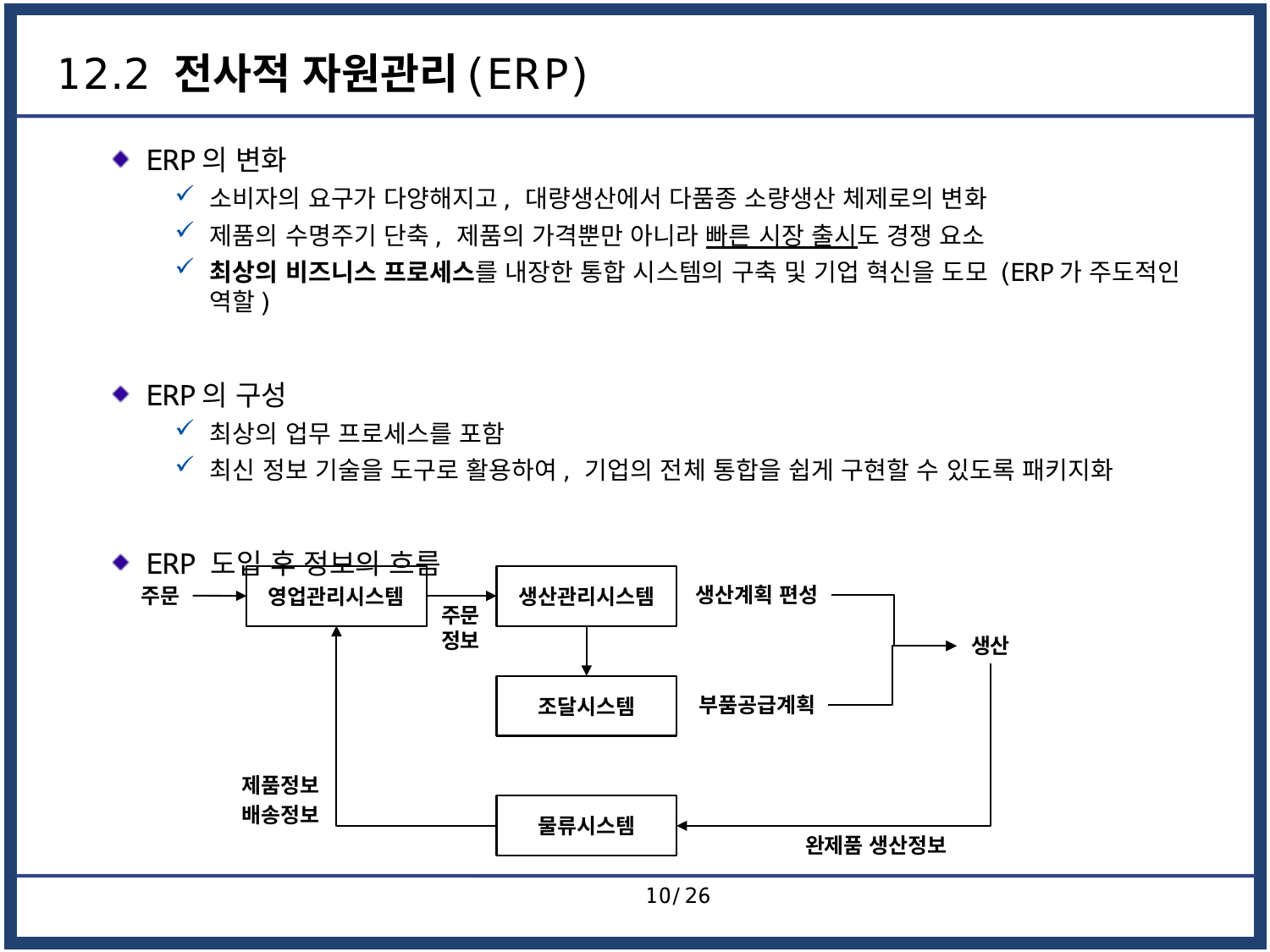

# 12.2 전사적 자원관리(ERP)
ERP의 변화
소비자의 요구가 다양해지고, 대량생산에서 다품종 소량생산 체제로의 변화
제품의 수명주기 단축, 제품의 가격뿐만 아니라 빠른 시장 출시도 경쟁 요소
최상의 비즈니스 프로세스를 내장한 통합 시스템의 구축 및 기업 혁신을 도모 (ERP가 주도적인 역할)

ERP의 구성
최상의 업무 프로세스를 포함
최신 정보 기술을 도구로 활용하여, 기업의 전체 통합을 쉽게 구현할 수 있도록 패키지화

ERP 도입 후 정보의 흐름
영업관리시스템
생산관리시스템
생산계획 편성
주문
주문
정보
생산
조달시스템
부품공급계획
제품정보
배송정보
물류시스템
완제품 생산정보